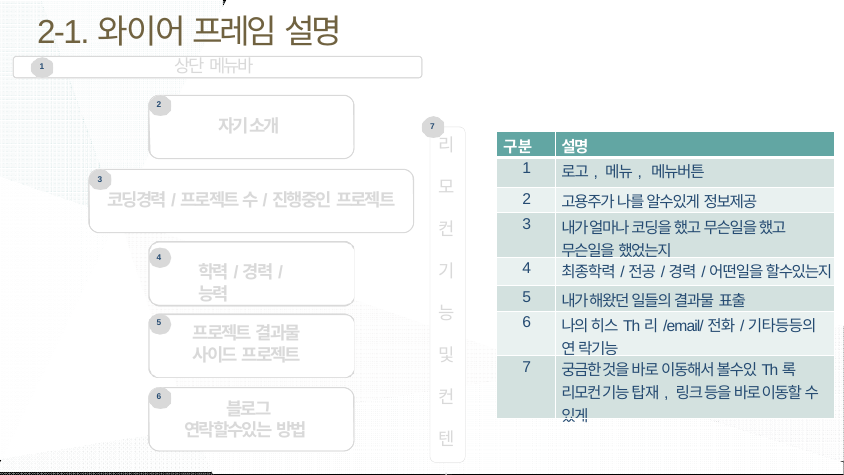

# 2-1.와이어 프레임 설명
상단 메뉴바

1

2
자기소개

7

| 구분 | 설명 |
| --- | --- |
| 1 | 로고, 메뉴, 메뉴버튼 |
| 2 | 고용주가 나를 알수있게 정보제공 |
| 3 | 내가 얼마나 코딩을 했고 무슨일을 했고 무슨일을 했었는지 |
| 4 | 최종학력/전공/경력/어떤일을 할수있는지 |
| 5 | 내가 해왔던 일들의 결과물 표출 |
| 6 | 나의 히스Th리/email/전화/기타등등의 연 락기능 |
| 7 | 궁금한 것을 바로 이동해서 볼수있Th록 리모컨 기능 탑재, 링크 등을 바로 이동할 수 있게 |
리  모  컨  기  능  및  컨  텐  츠  바  로  이  동  기  능

3
코딩경력/프로젝트 수/진행중인 프로젝트

4
학력/경력/능력
5
프로젝트 결과물  사이드 프로젝트

6
블로그  연락할수있는 방법